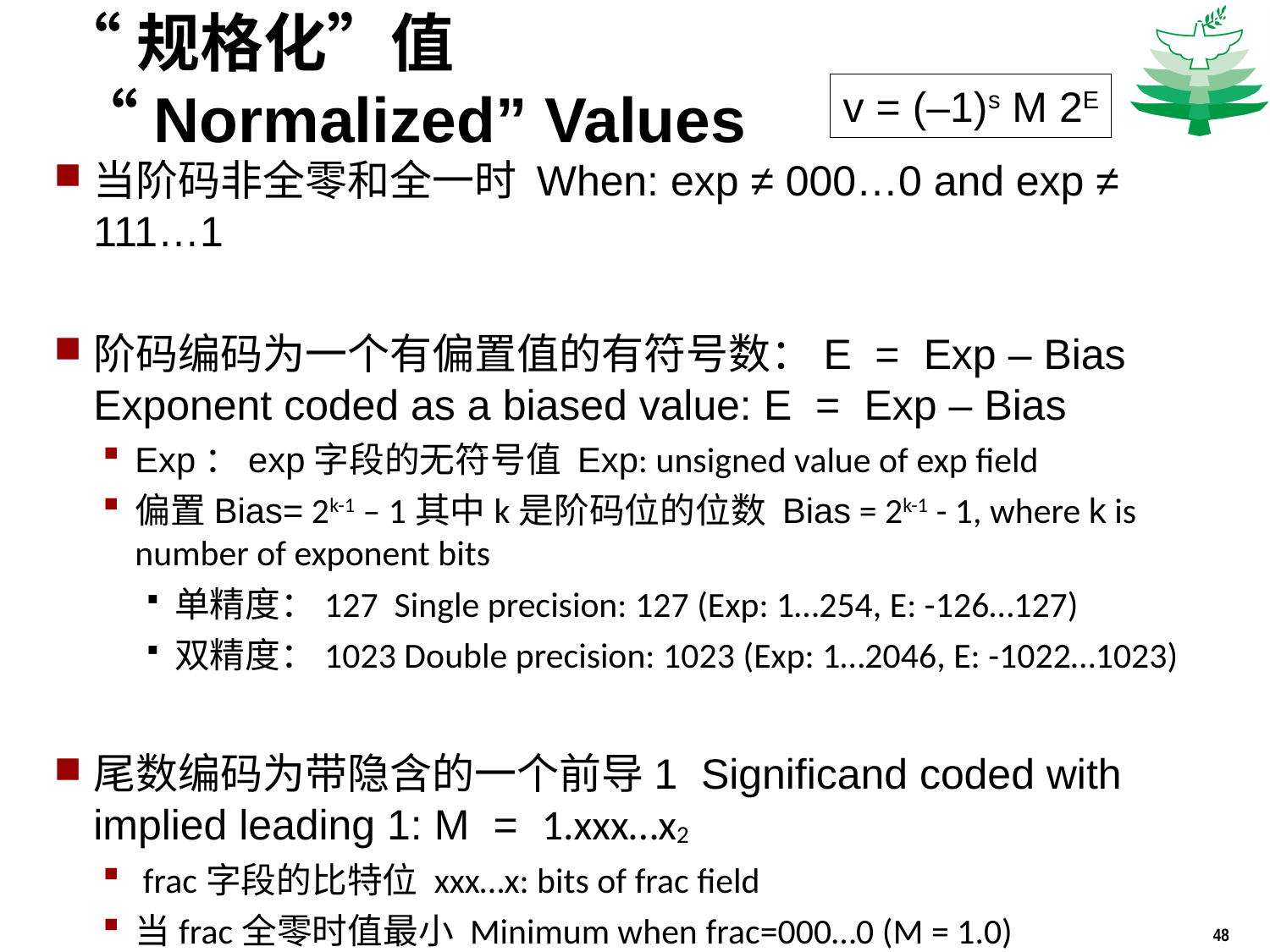

# “规格化”值 “Normalized” Values
Carnegie Mellon
v = (–1)s M 2E
当阶码非全零和全一时 When: exp ≠ 000…0 and exp ≠ 111…1

阶码编码为一个有偏置值的有符号数：E  =  Exp – Bias Exponent coded as a biased value: E  =  Exp – Bias
Exp：exp字段的无符号值 Exp: unsigned value of exp field
偏置Bias= 2k-1 – 1其中k是阶码位的位数 Bias = 2k-1 - 1, where k is number of exponent bits
单精度：127  Single precision: 127 (Exp: 1…254, E: -126…127)
双精度：1023 Double precision: 1023 (Exp: 1…2046, E: -1022…1023)

尾数编码为带隐含的一个前导1  Significand coded with implied leading 1: M  =  1.xxx…x2
 frac字段的比特位 xxx…x: bits of frac field
当frac全零时值最小 Minimum when frac=000…0 (M = 1.0)
当frac全一时值最大 Maximum when frac=111…1 (M = 2.0 – ε)
Get extra leading bit for “free”